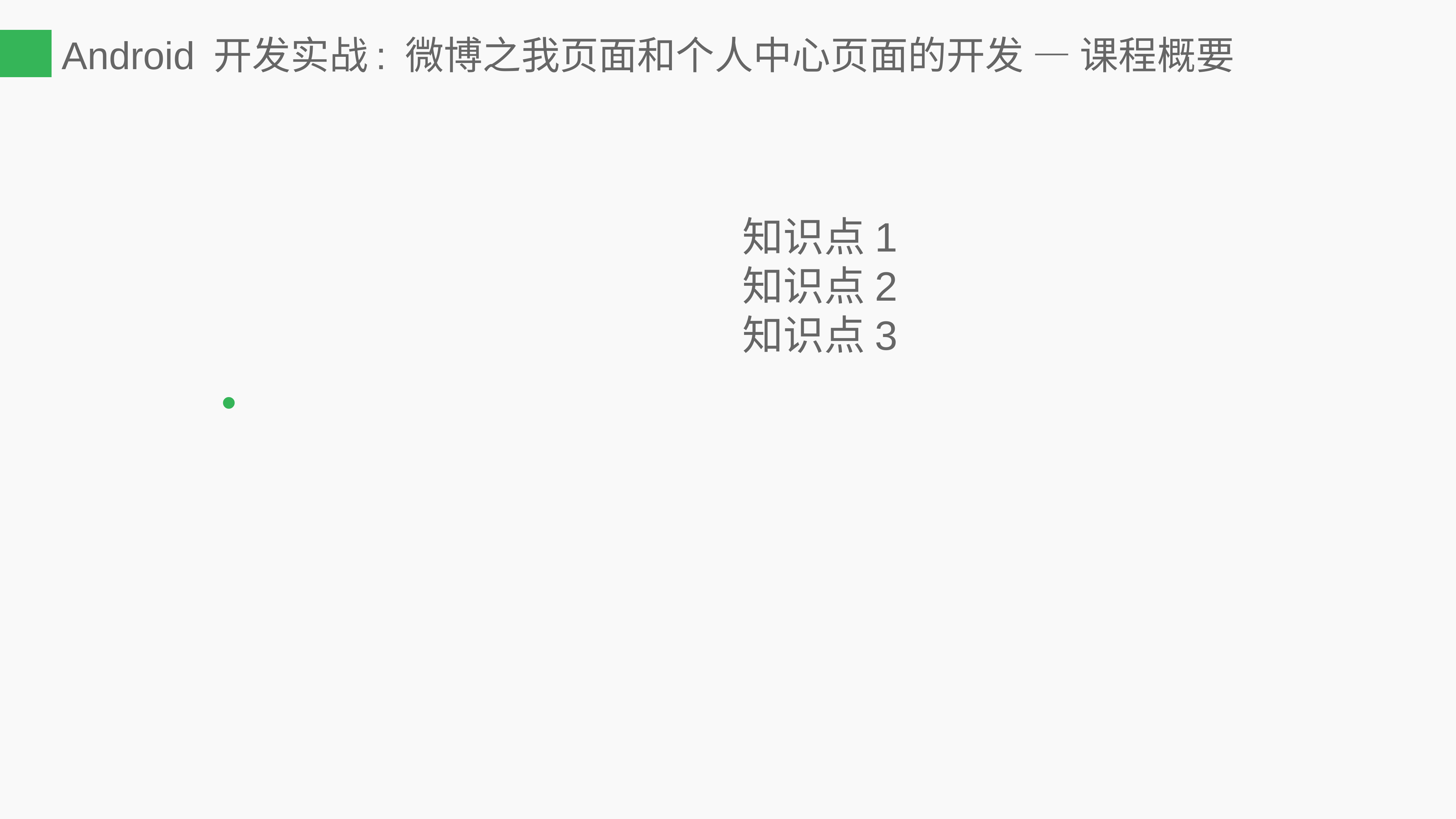

# Android 开发实战: 微博之我页面和个人中心页面的开发 — 课程概要
知识点1
知识点2
知识点3